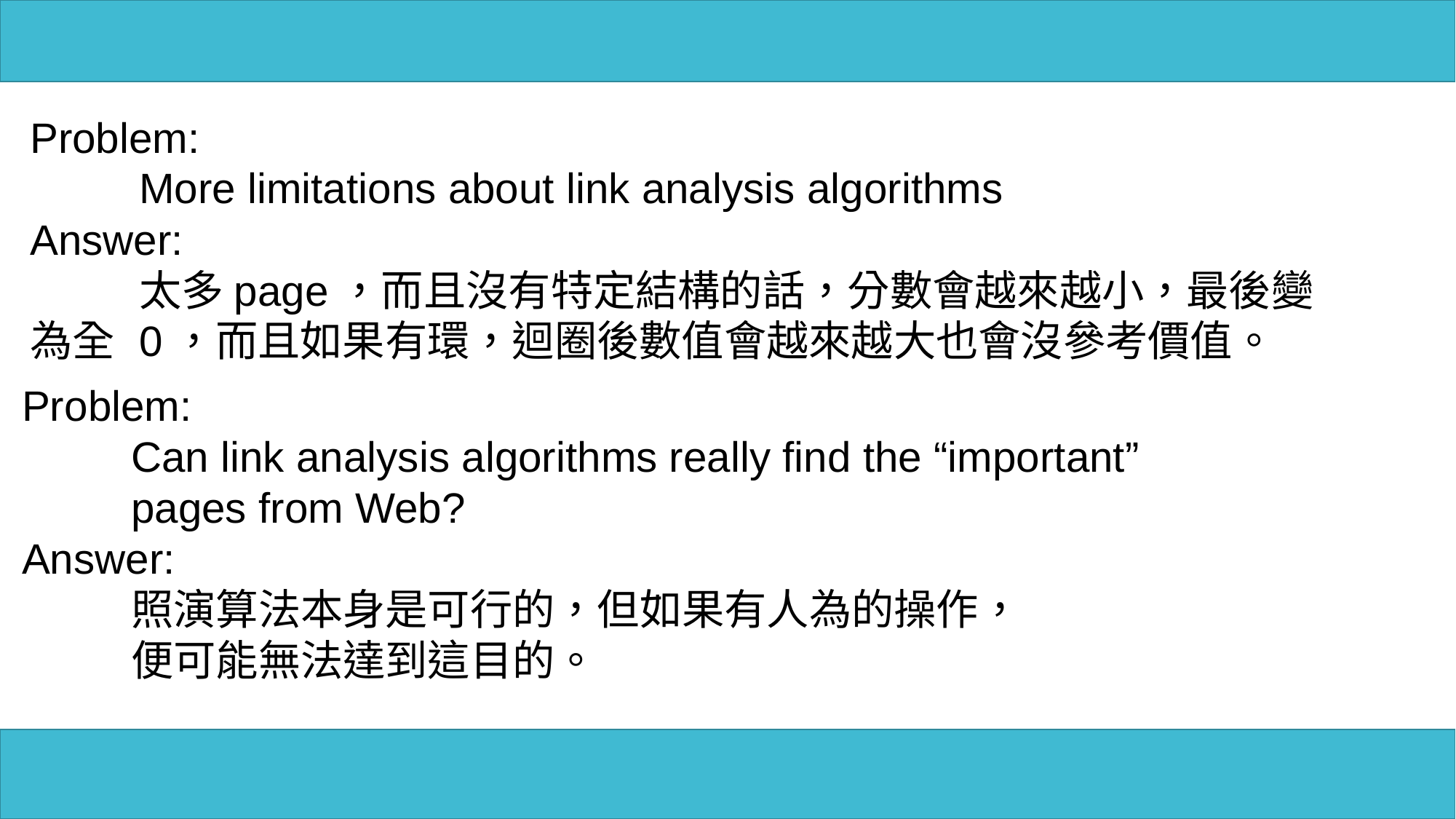

Problem:
	More limitations about link analysis algorithms
Answer:
	太多page，而且沒有特定結構的話，分數會越來越小，最後變為全	0，而且如果有環，迴圈後數值會越來越大也會沒參考價值。

Problem:
	Can link analysis algorithms really find the “important”
 	pages from Web?
Answer:
	照演算法本身是可行的，但如果有人為的操作，
	便可能無法達到這目的。